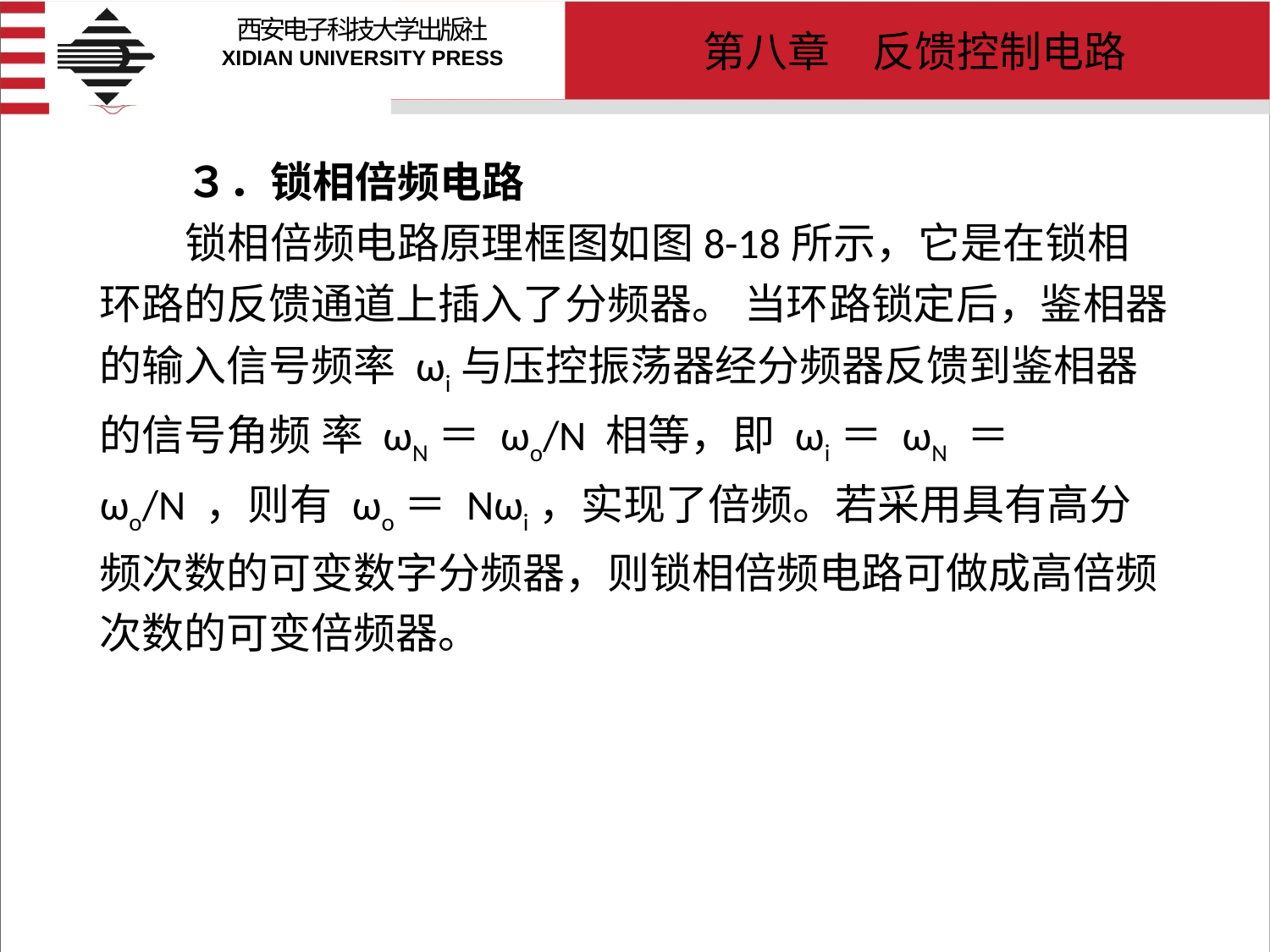

# ３．锁相倍频电路 锁相倍频电路原理框图如图8-18所示，它是在锁相环路的反馈通道上插入了分频器。 当环路锁定后，鉴相器的输入信号频率 ωi与压控振荡器经分频器反馈到鉴相器的信号角频 率 ωN＝ ωo/N 相等，即 ωi＝ ωN ＝ ωo/N ，则有 ωo＝ Nωi，实现了倍频。若采用具有高分频次数的可变数字分频器，则锁相倍频电路可做成高倍频次数的可变倍频器。